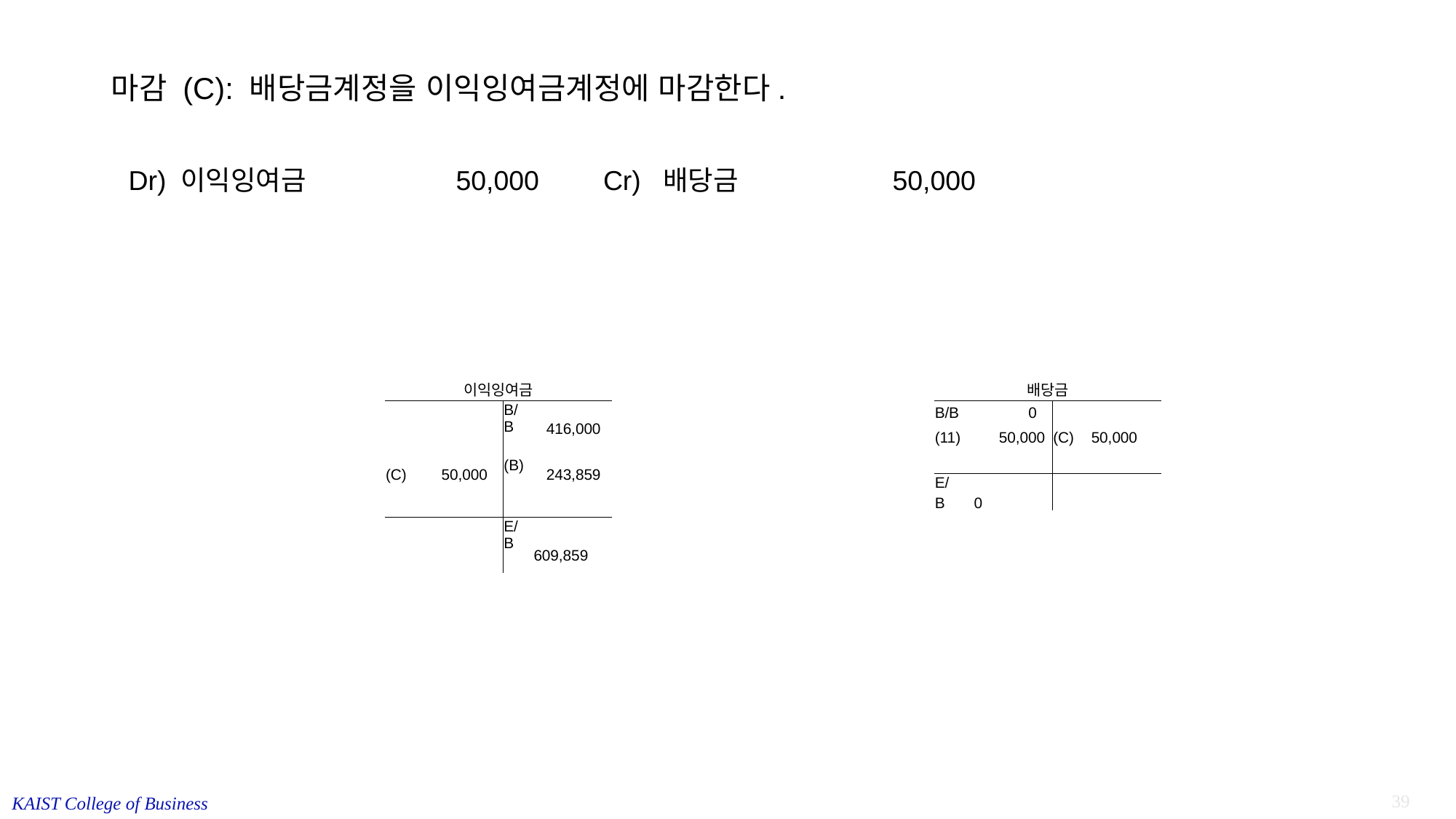

마감 (C): 배당금계정을 이익잉여금계정에 마감한다.
Dr) 이익잉여금		50,000	     Cr)  배당금		50,000
| 이익잉여금 |  |  |  |
| --- | --- | --- | --- |
|  |  | B/B | 416,000 |
| (C) | 50,000 | (B) | 243,859 |
|  |  |  |  |
|  |  | E/B | 609,859 |
| 배당금 |  |  |  |
| --- | --- | --- | --- |
| B/B | 0 |  |  |
| (11) | 50,000 | (C) | 50,000 |
|  |  |  |  |
| E/B | 0 |  |  |